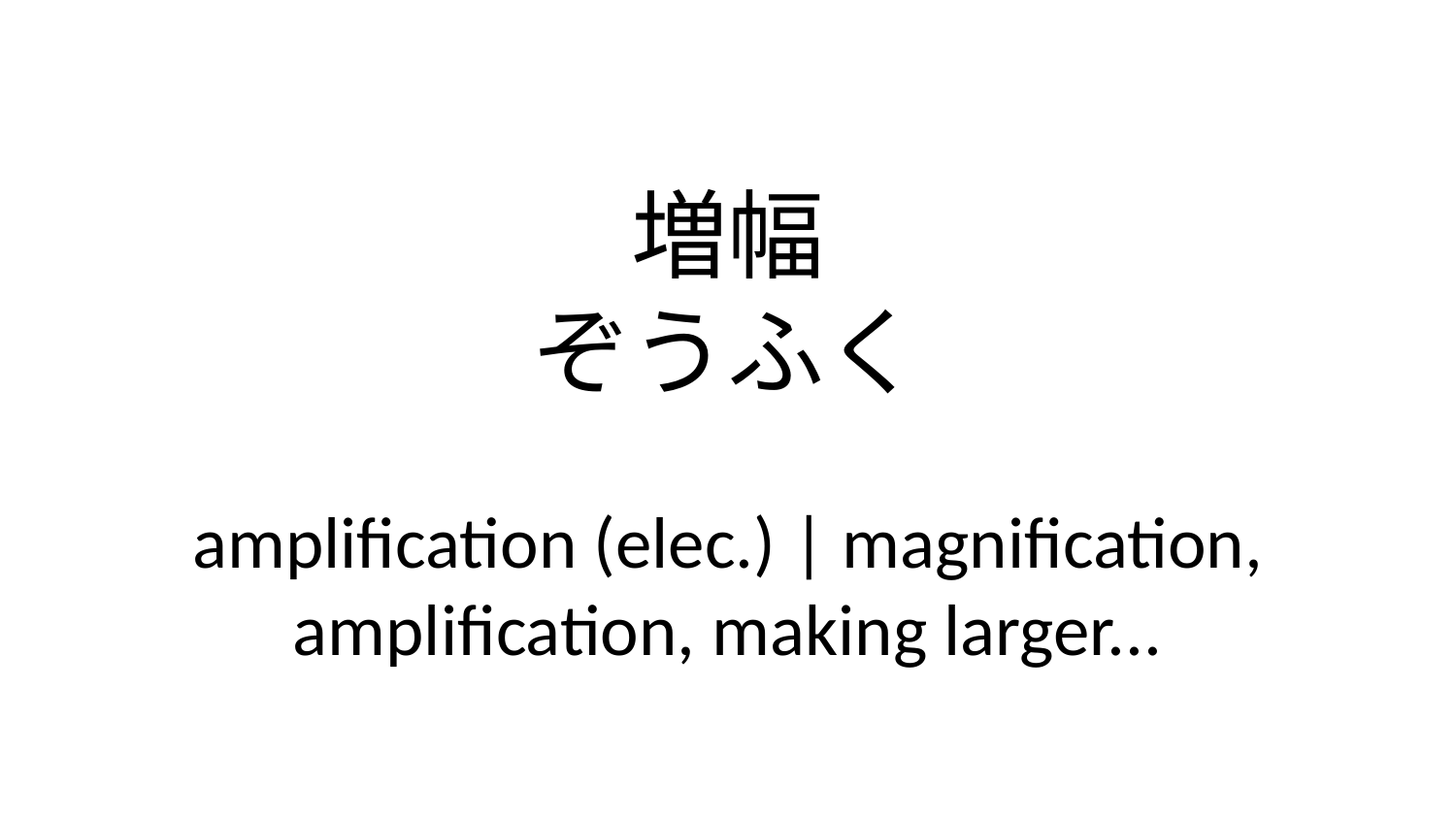

増幅
ぞうふく
amplification (elec.) | magnification, amplification, making larger...
65-66